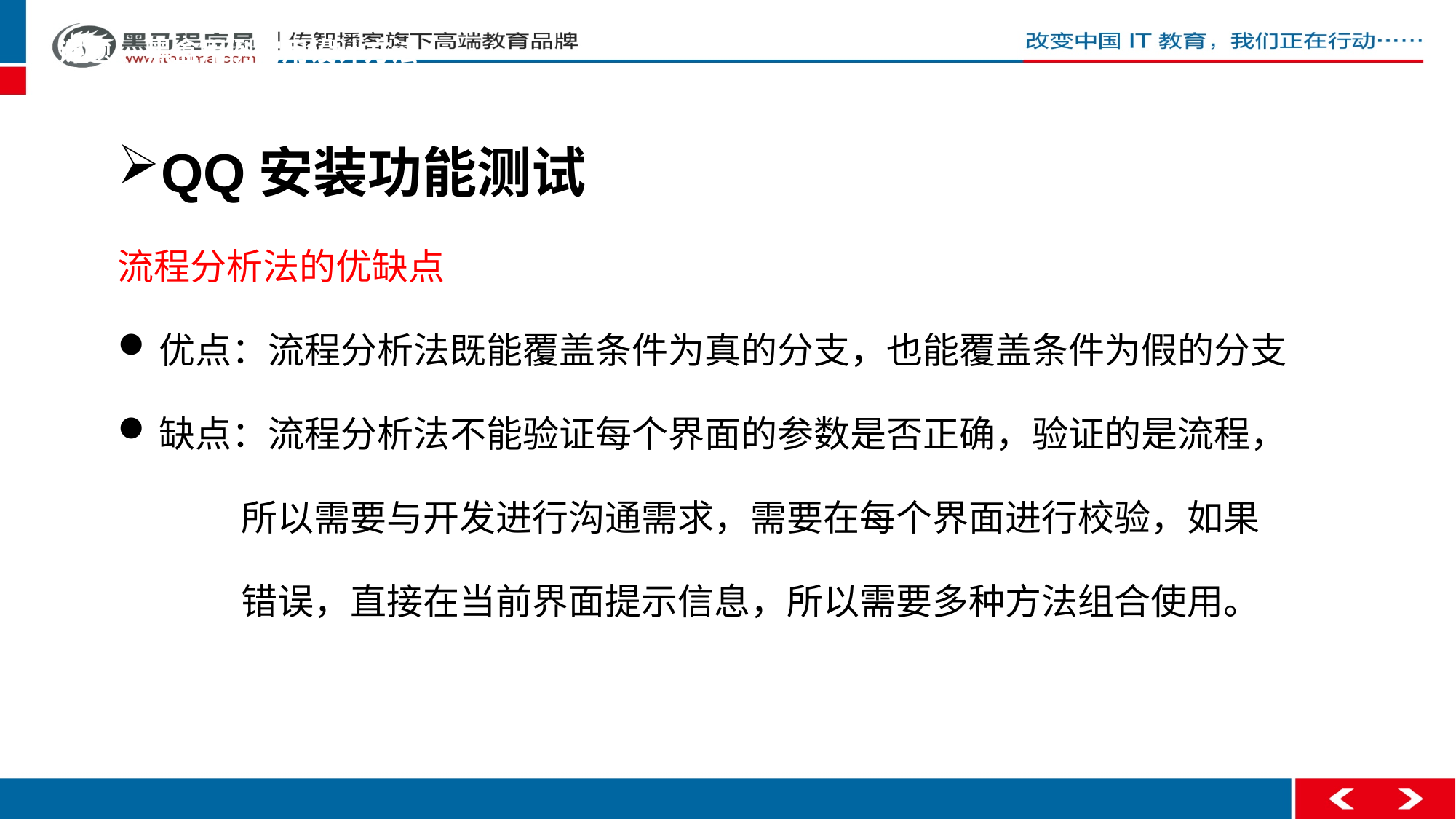

课题 、黑盒用例常用设计方法
QQ安装功能测试
流程分析法的优缺点
优点：流程分析法既能覆盖条件为真的分支，也能覆盖条件为假的分支
缺点：流程分析法不能验证每个界面的参数是否正确，验证的是流程，
              所以需要与开发进行沟通需求，需要在每个界面进行校验，如果
              错误，直接在当前界面提示信息，所以需要多种方法组合使用。